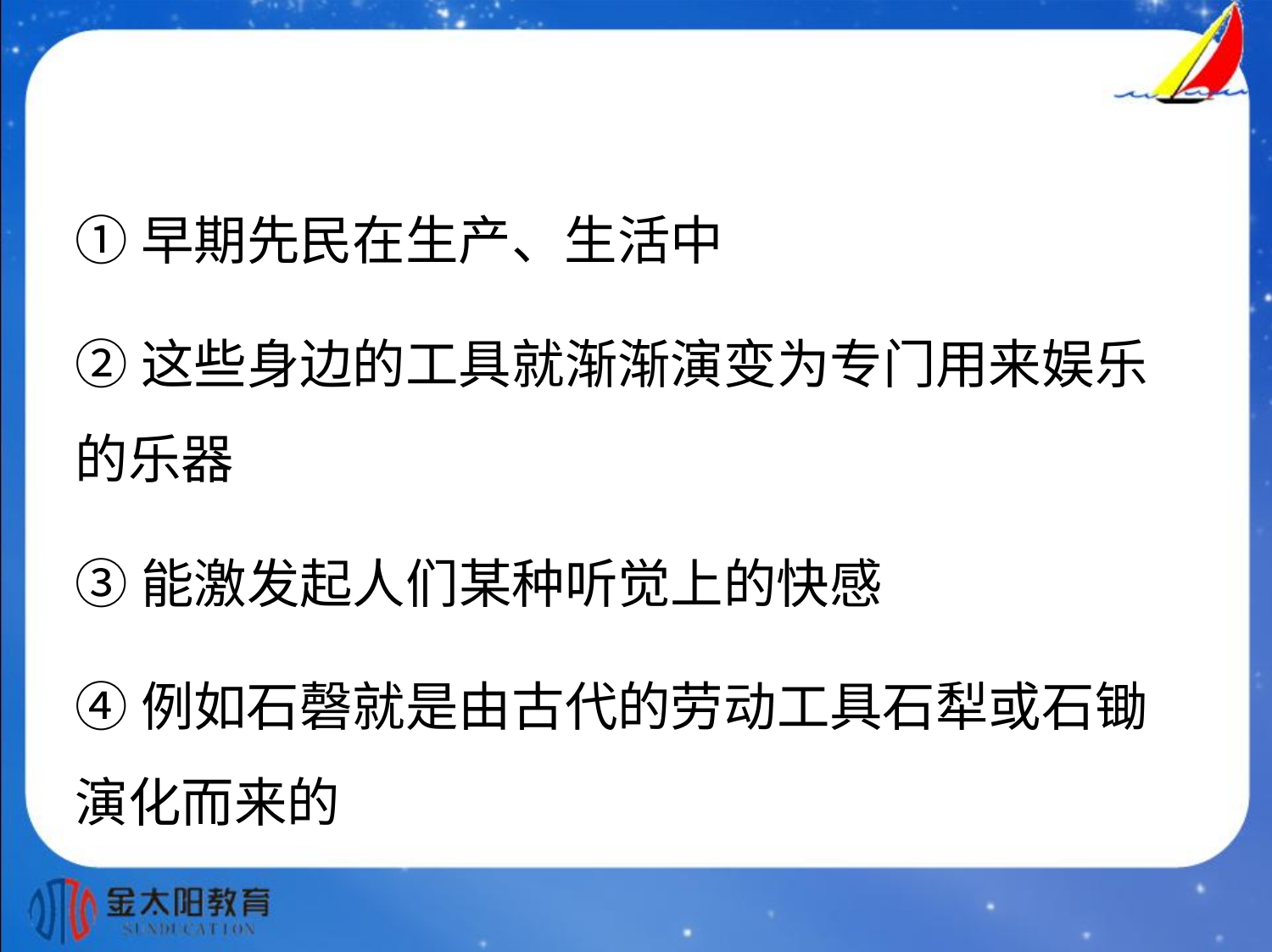

①早期先民在生产、生活中
②这些身边的工具就渐渐演变为专门用来娱乐
的乐器
③能激发起人们某种听觉上的快感
④例如石磬就是由古代的劳动工具石犁或石锄
演化而来的